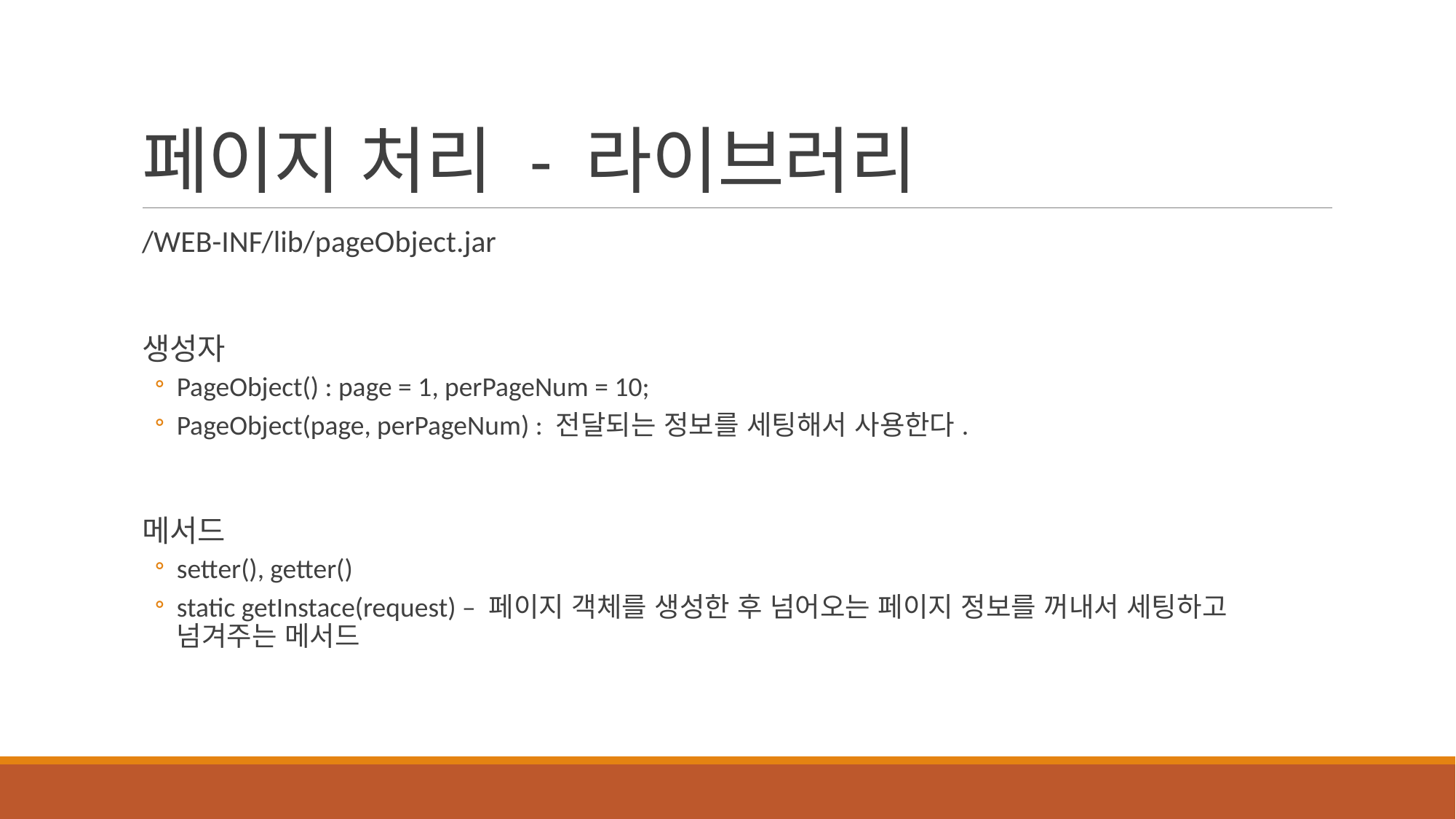

# 페이지 처리 - 라이브러리
/WEB-INF/lib/pageObject.jar

생성자
PageObject() : page = 1, perPageNum = 10;
PageObject(page, perPageNum) : 전달되는 정보를 세팅해서 사용한다.

메서드
setter(), getter()
static getInstace(request) – 페이지 객체를 생성한 후 넘어오는 페이지 정보를 꺼내서 세팅하고 넘겨주는 메서드